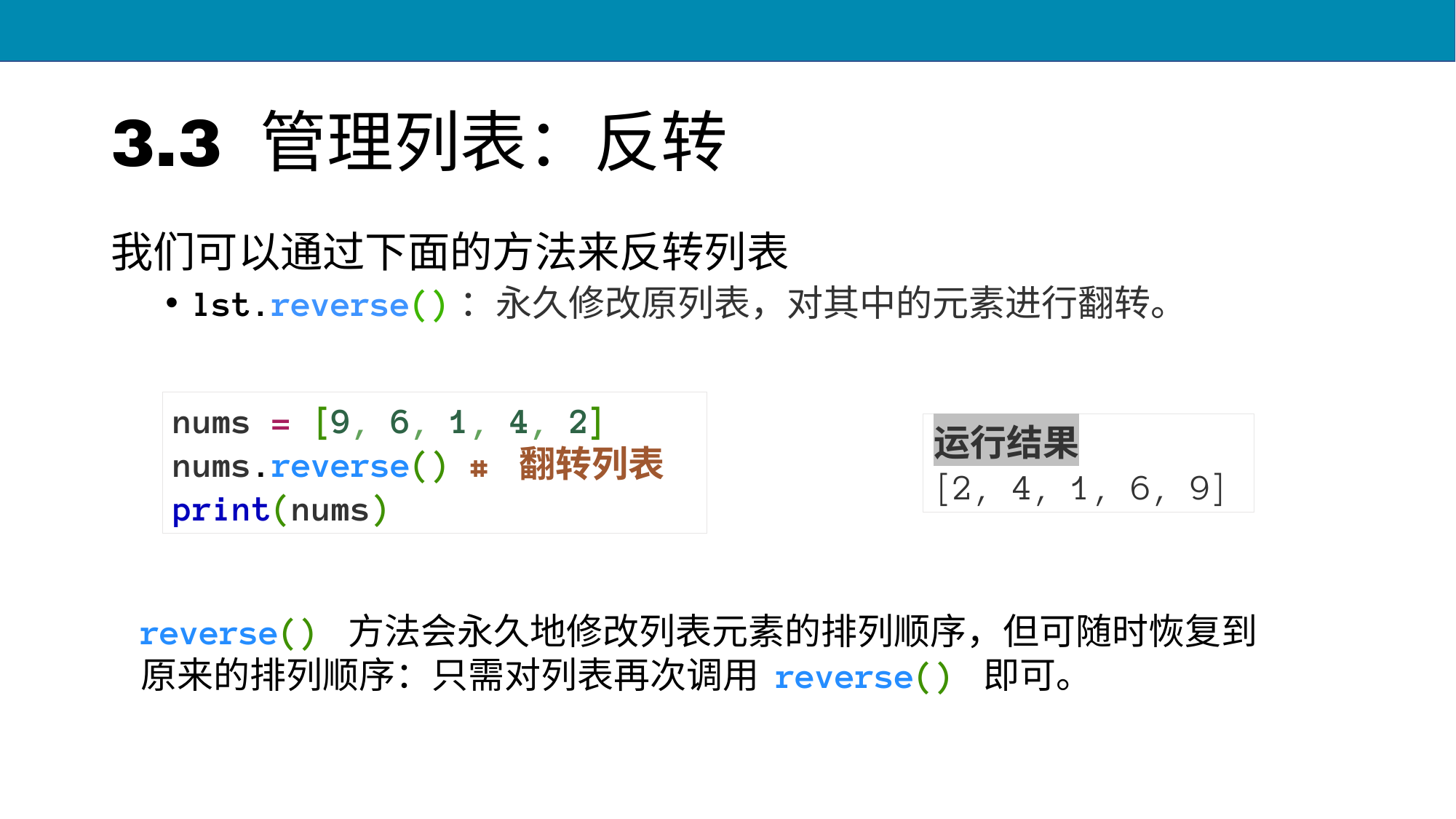

# 3.3 管理列表：反转
我们可以通过下面的方法来反转列表
lst.reverse()：永久修改原列表，对其中的元素进行翻转。

nums = [9, 6, 1, 4, 2]
nums.reverse() # 翻转列表
print(nums)
运行结果
[2, 4, 1, 6, 9]
reverse() 方法会永久地修改列表元素的排列顺序，但可随时恢复到原来的排列顺序：只需对列表再次调用 reverse() 即可。